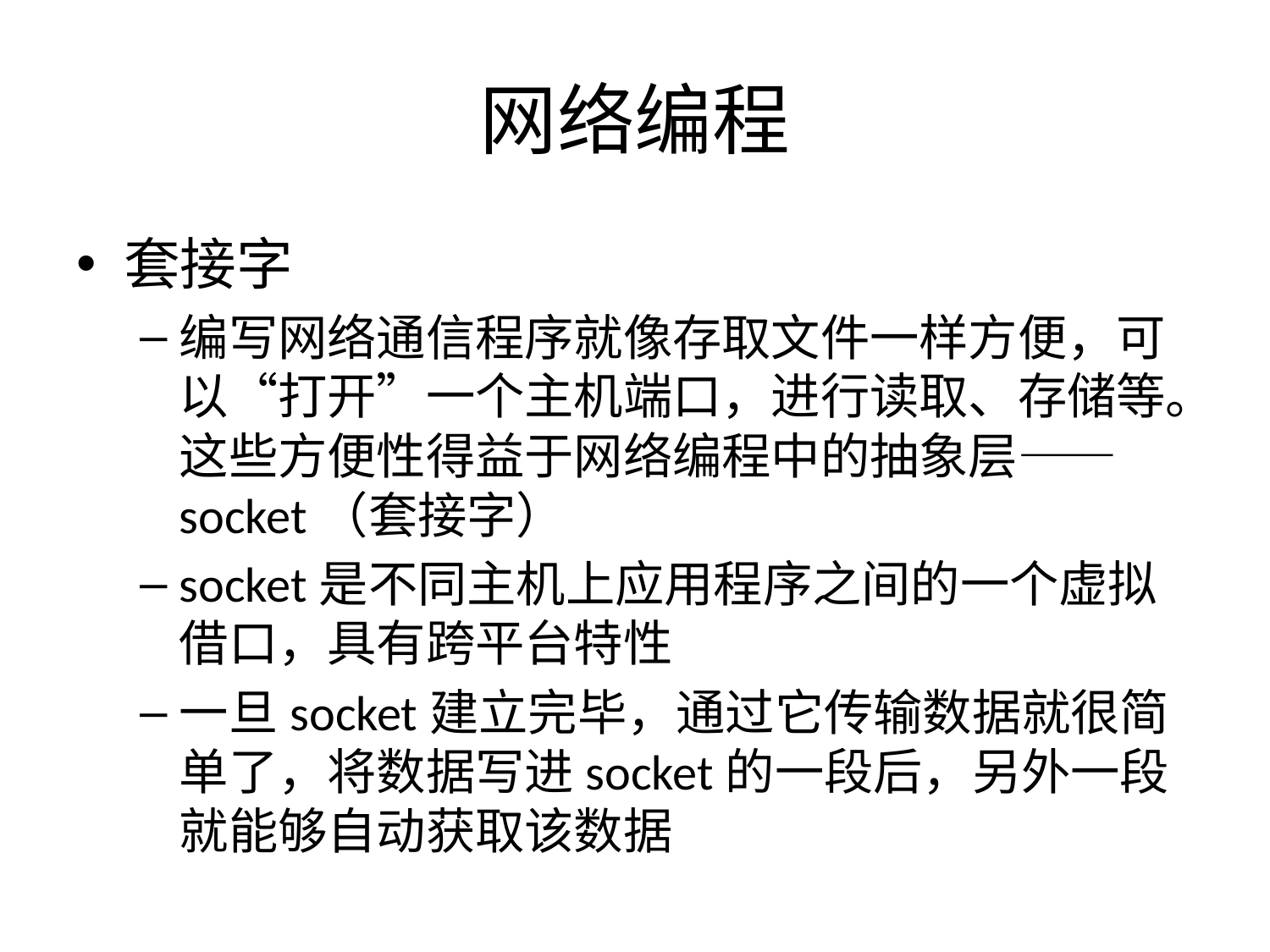

# 网络编程
套接字
编写网络通信程序就像存取文件一样方便，可以“打开”一个主机端口，进行读取、存储等。这些方便性得益于网络编程中的抽象层——socket（套接字）
socket是不同主机上应用程序之间的一个虚拟借口，具有跨平台特性
一旦socket建立完毕，通过它传输数据就很简单了，将数据写进socket的一段后，另外一段就能够自动获取该数据